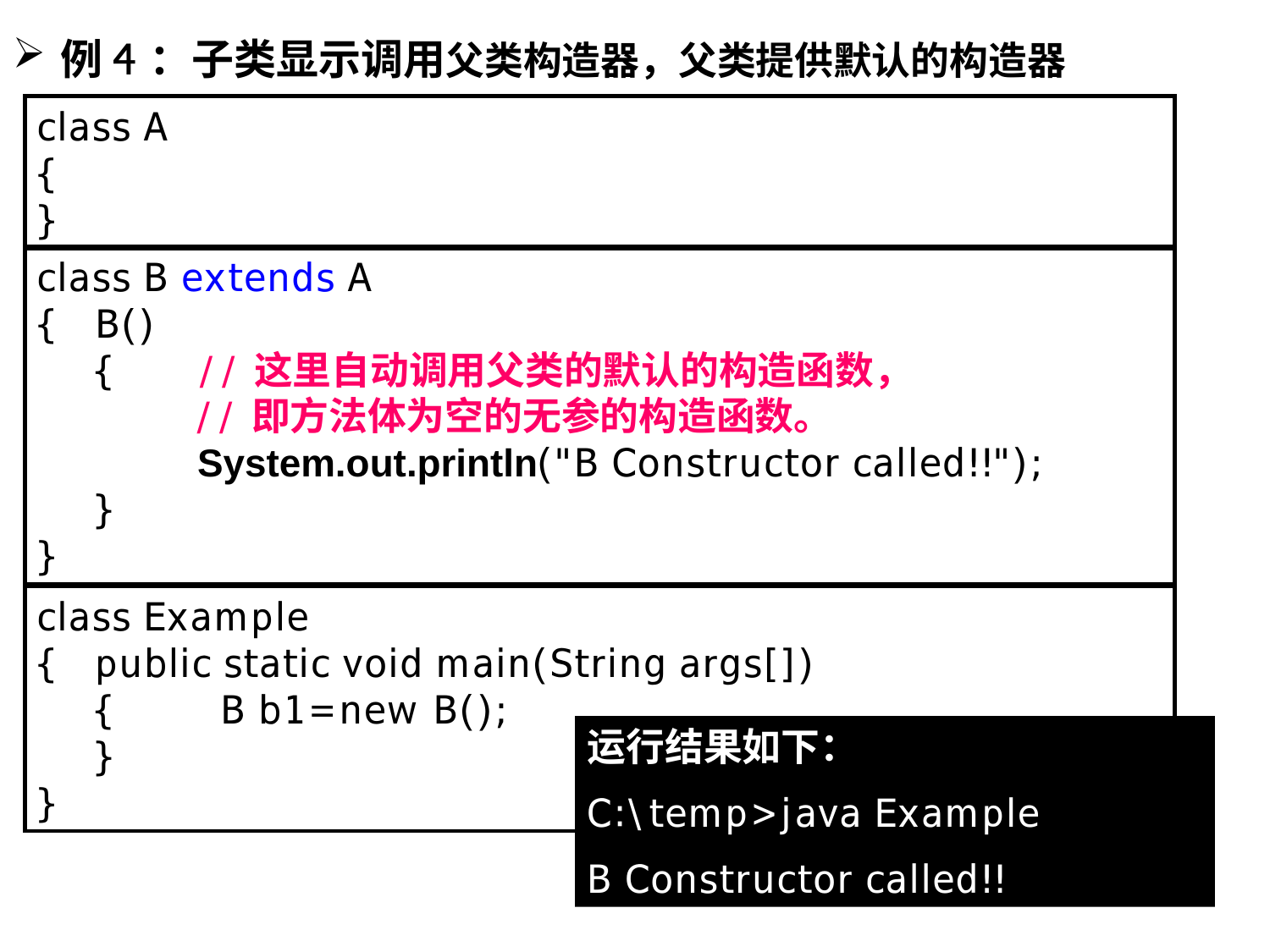

例4：子类显示调用父类构造器，父类提供默认的构造器

class A
{
}
class B extends A
{   B()
     {{     //这里自动调用父类的默认的构造函数，
              //即方法体为空的无参的构造函数。
              System.out.println("B Constructor called!!");
     }
}
class Example
{   public static void main(String args[])
     {         B b1=new B();
     }
}
运行结果如下：
C:\temp>java Example
B Constructor called!!